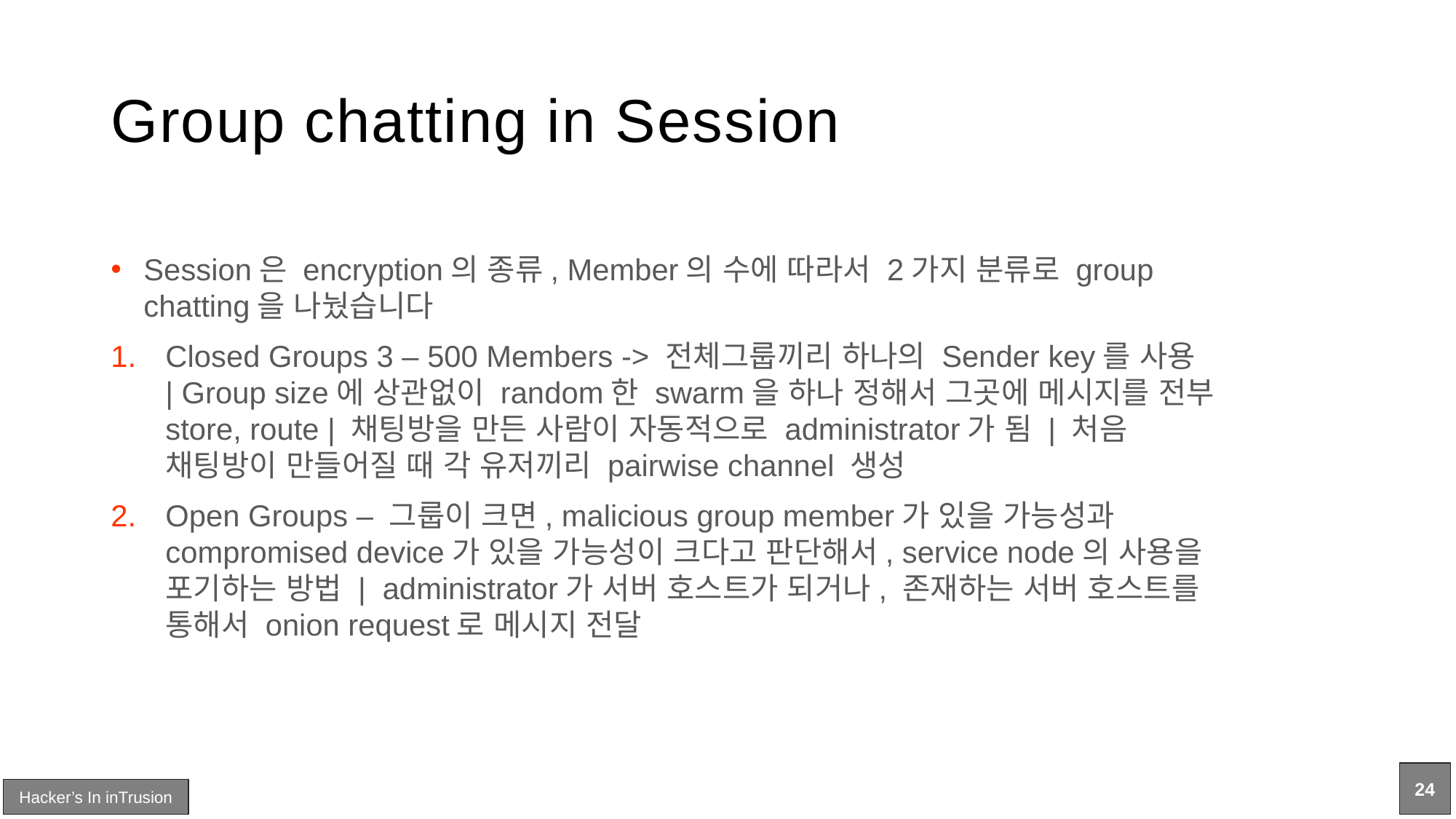

# Group chatting in Session
Session은 encryption의 종류, Member의 수에 따라서 2가지 분류로 group chatting을 나눴습니다
Closed Groups 3 – 500 Members -> 전체그룹끼리 하나의 Sender key를 사용 | Group size에 상관없이 random한 swarm을 하나 정해서 그곳에 메시지를 전부 store, route | 채팅방을 만든 사람이 자동적으로 administrator가 됨 | 처음 채팅방이 만들어질 때 각 유저끼리 pairwise channel 생성
Open Groups – 그룹이 크면, malicious group member가 있을 가능성과 compromised device가 있을 가능성이 크다고 판단해서, service node의 사용을 포기하는 방법 |  administrator가 서버 호스트가 되거나, 존재하는 서버 호스트를 통해서 onion request로 메시지 전달

24
Hacker’s In inTrusion